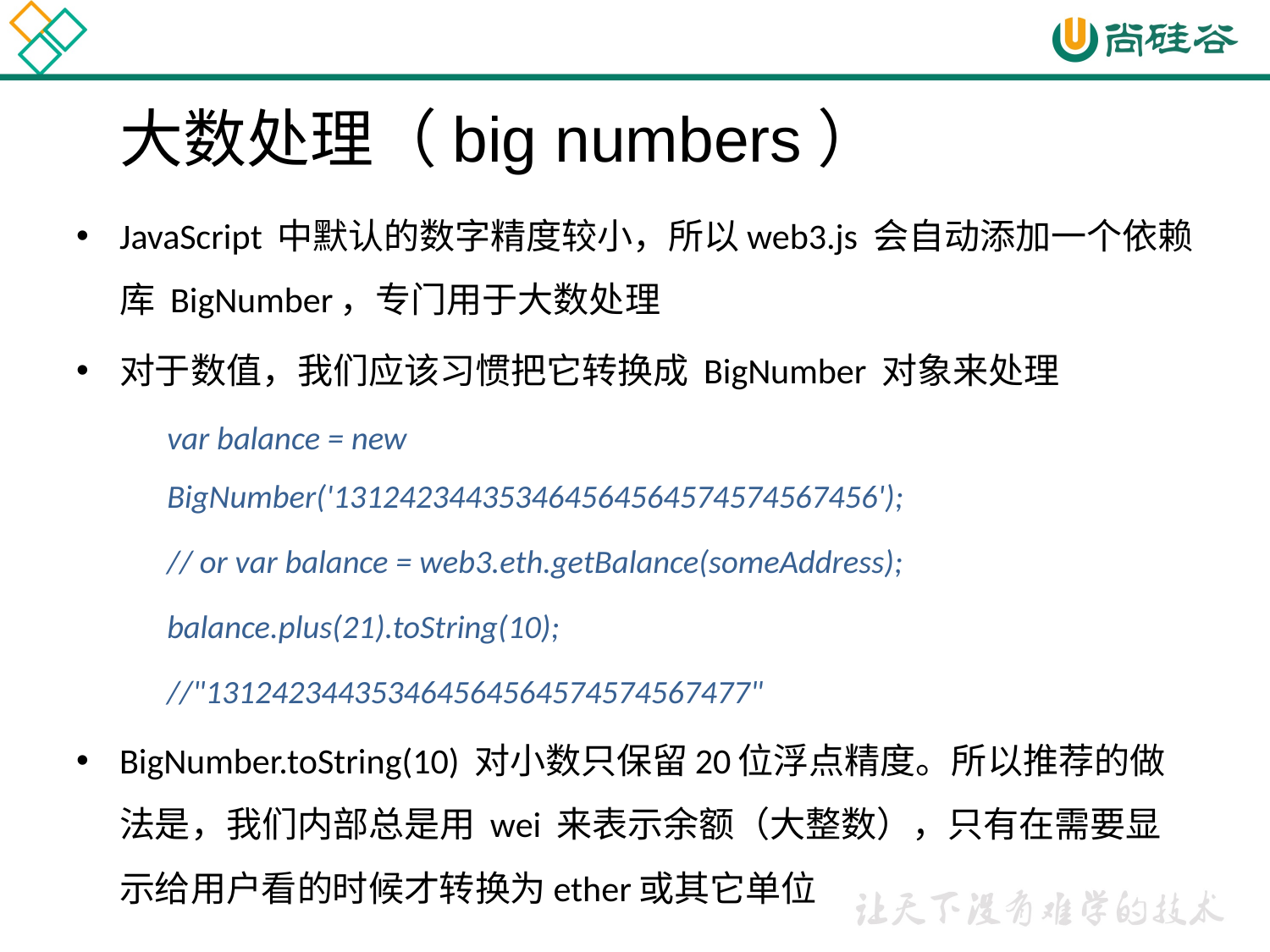

# 大数处理（big numbers）
JavaScript 中默认的数字精度较小，所以web3.js 会自动添加一个依赖库 BigNumber，专门用于大数处理
对于数值，我们应该习惯把它转换成 BigNumber 对象来处理
var balance = new 	BigNumber('131242344353464564564574574567456');
// or var balance = web3.eth.getBalance(someAddress);
balance.plus(21).toString(10);
//"131242344353464564564574574567477"
BigNumber.toString(10) 对小数只保留20位浮点精度。所以推荐的做法是，我们内部总是用 wei 来表示余额（大整数），只有在需要显示给用户看的时候才转换为ether或其它单位